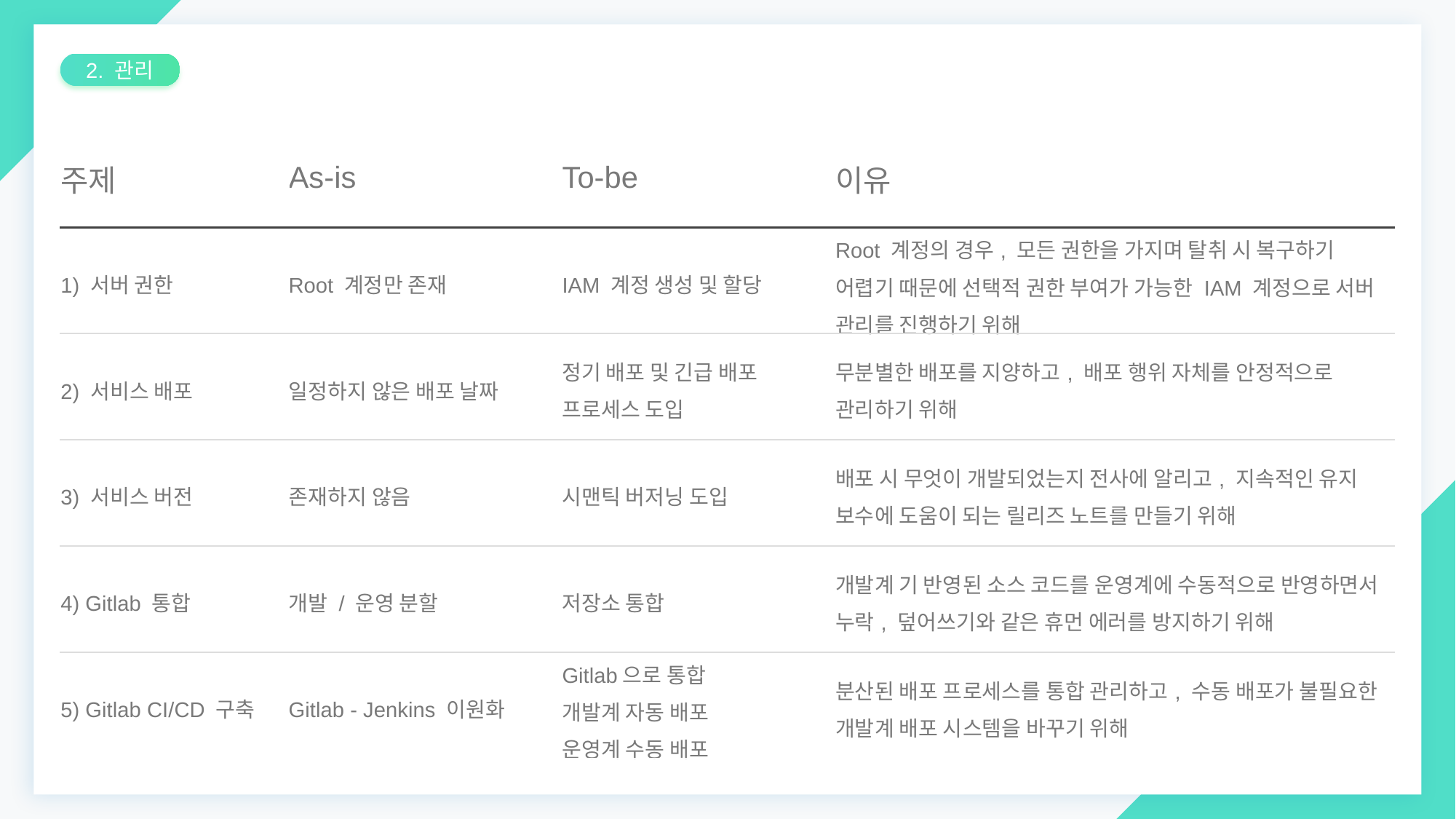

2. 관리

| 주제 | As-is | To-be | 이유 |
| --- | --- | --- | --- |
| 1) 서버 권한 | Root 계정만 존재 | IAM 계정 생성 및 할당 | Root 계정의 경우, 모든 권한을 가지며 탈취 시 복구하기 어렵기 때문에 선택적 권한 부여가 가능한 IAM 계정으로 서버 관리를 진행하기 위해 |
| 2) 서비스 배포 | 일정하지 않은 배포 날짜 | 정기 배포 및 긴급 배포 프로세스 도입 | 무분별한 배포를 지양하고, 배포 행위 자체를 안정적으로 관리하기 위해 |
| 3) 서비스 버전 | 존재하지 않음 | 시맨틱 버저닝 도입 | 배포 시 무엇이 개발되었는지 전사에 알리고, 지속적인 유지 보수에 도움이 되는 릴리즈 노트를 만들기 위해 |
| 4) Gitlab 통합 | 개발 / 운영 분할 | 저장소 통합 | 개발계 기 반영된 소스 코드를 운영계에 수동적으로 반영하면서 누락, 덮어쓰기와 같은 휴먼 에러를 방지하기 위해 |
| 5) Gitlab CI/CD 구축 | Gitlab - Jenkins 이원화 | Gitlab으로 통합 개발계 자동 배포 운영계 수동 배포 | 분산된 배포 프로세스를 통합 관리하고, 수동 배포가 불필요한 개발계 배포 시스템을 바꾸기 위해 |